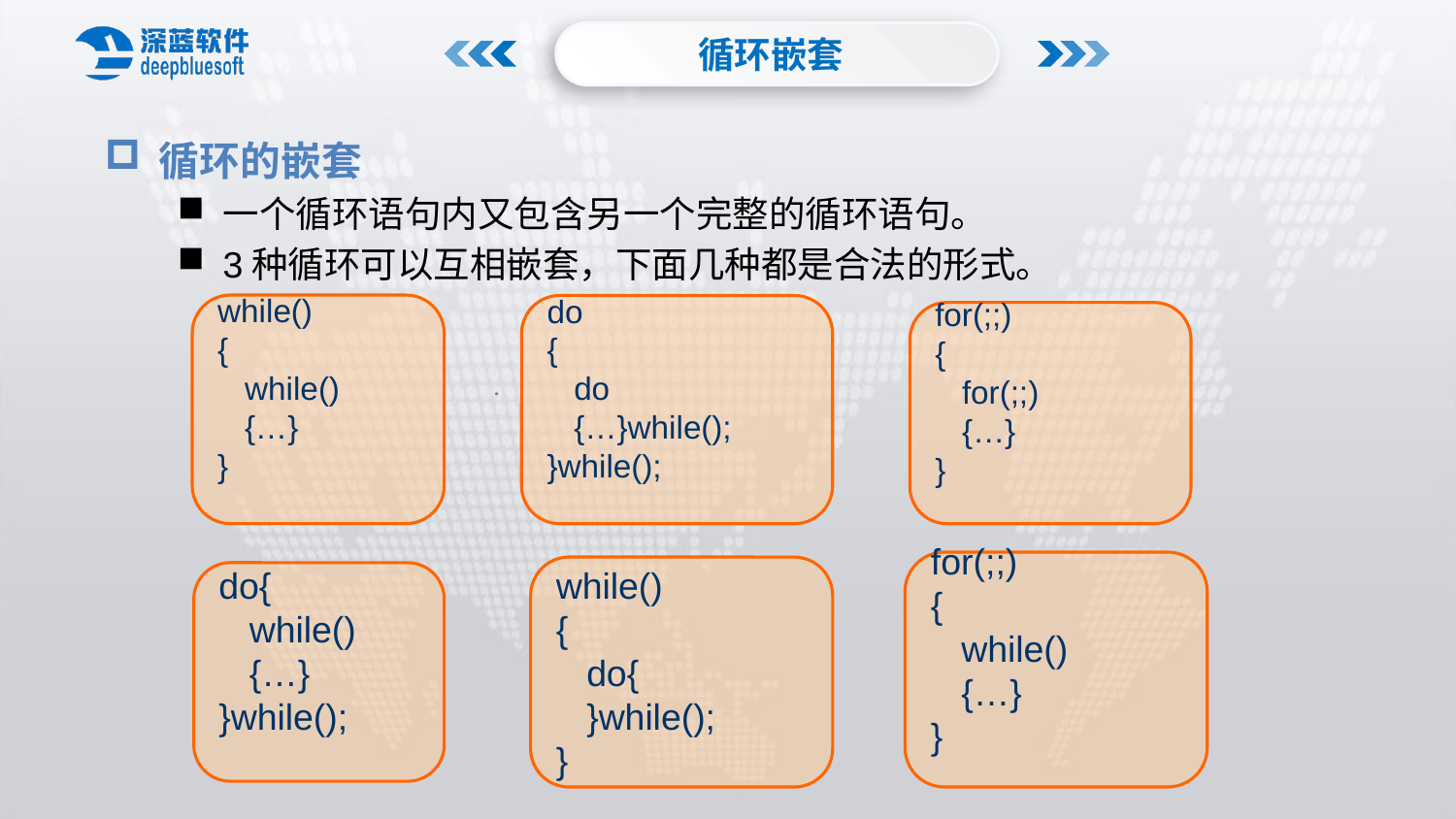

循环嵌套

循环的嵌套
一个循环语句内又包含另一个完整的循环语句。
3种循环可以互相嵌套，下面几种都是合法的形式。
while()
{
   while()
   {…}
}

do
{
   do
   {…}while();
}while();

for(;;)
{
   for(;;)
   {…}
}

for(;;)
{
   while()
   {…}
}

while()
{
   do{
   }while();
}

do{
   while()
   {…}
}while();